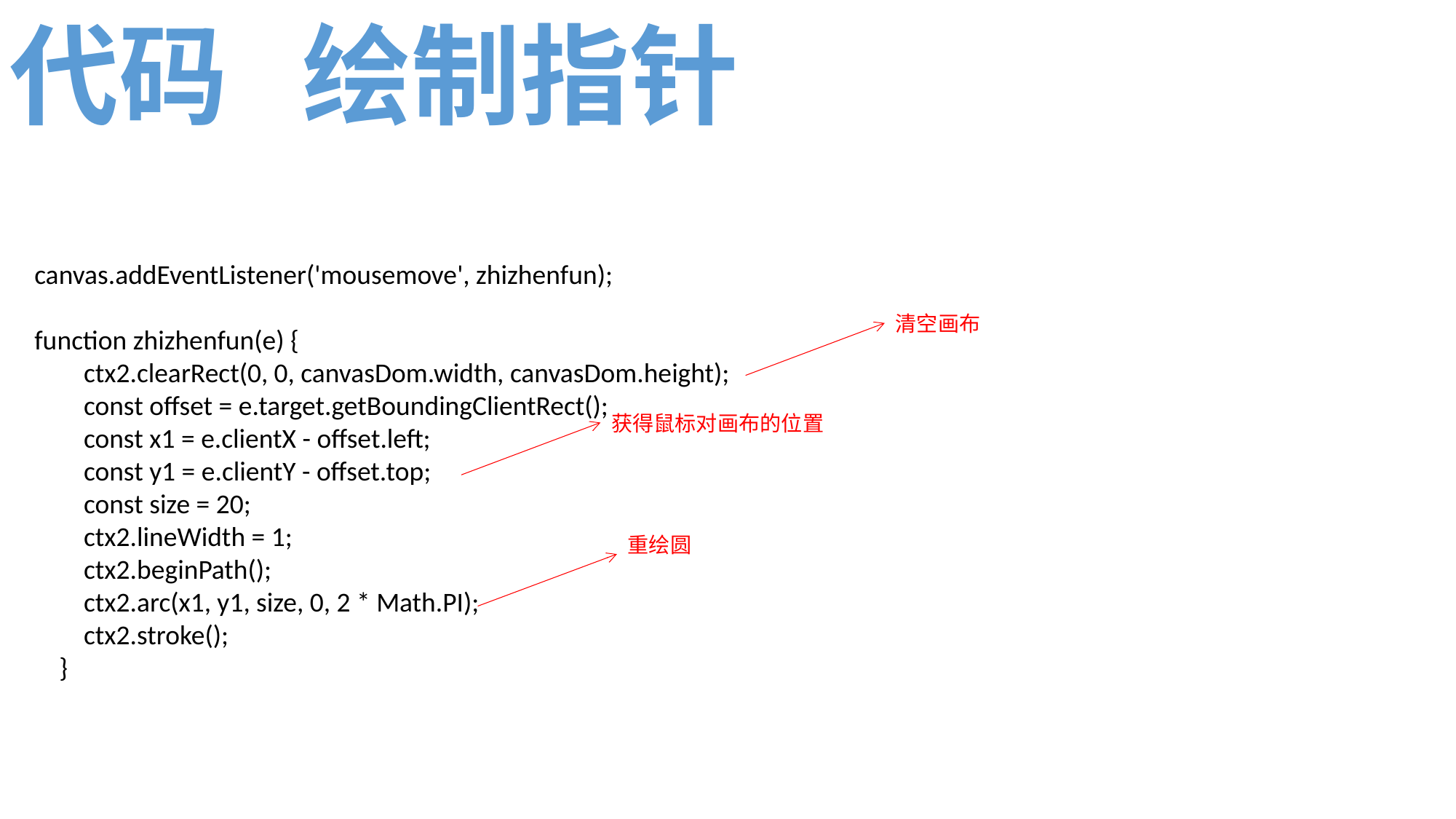

代码   绘制指针
canvas.addEventListener('mousemove', zhizhenfun);

function zhizhenfun(e) {
        ctx2.clearRect(0, 0, canvasDom.width, canvasDom.height);
        const offset = e.target.getBoundingClientRect();
        const x1 = e.clientX - offset.left;
        const y1 = e.clientY - offset.top;
        const size = 20;
        ctx2.lineWidth = 1;
        ctx2.beginPath();
        ctx2.arc(x1, y1, size, 0, 2 * Math.PI);
        ctx2.stroke();
    }
清空画布
获得鼠标对画布的位置
重绘圆